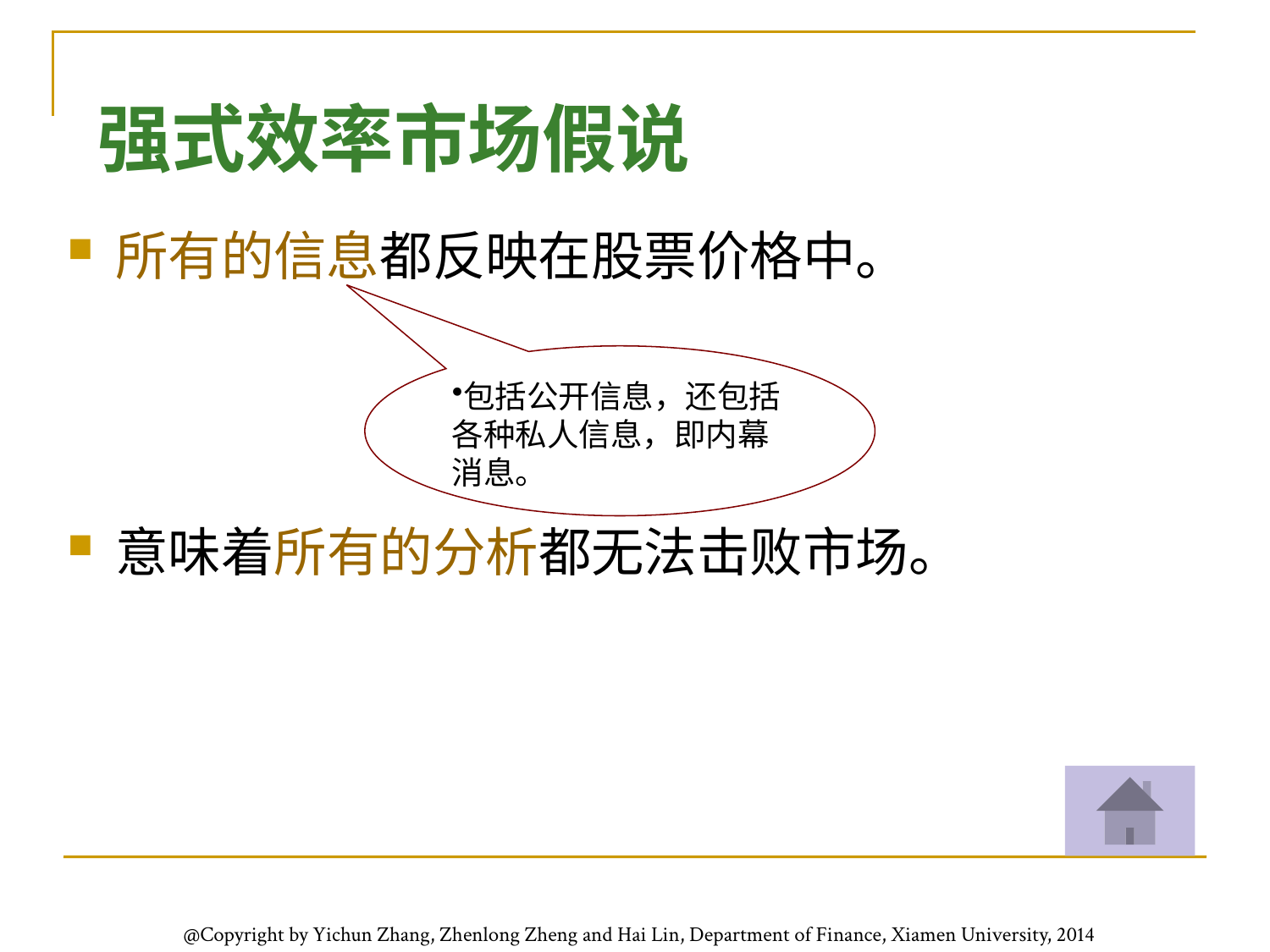

# 强式效率市场假说
所有的信息都反映在股票价格中。

意味着所有的分析都无法击败市场。
包括公开信息，还包括各种私人信息，即内幕消息。

@Copyright by Yichun Zhang, Zhenlong Zheng and Hai Lin, Department of Finance, Xiamen University, 2014